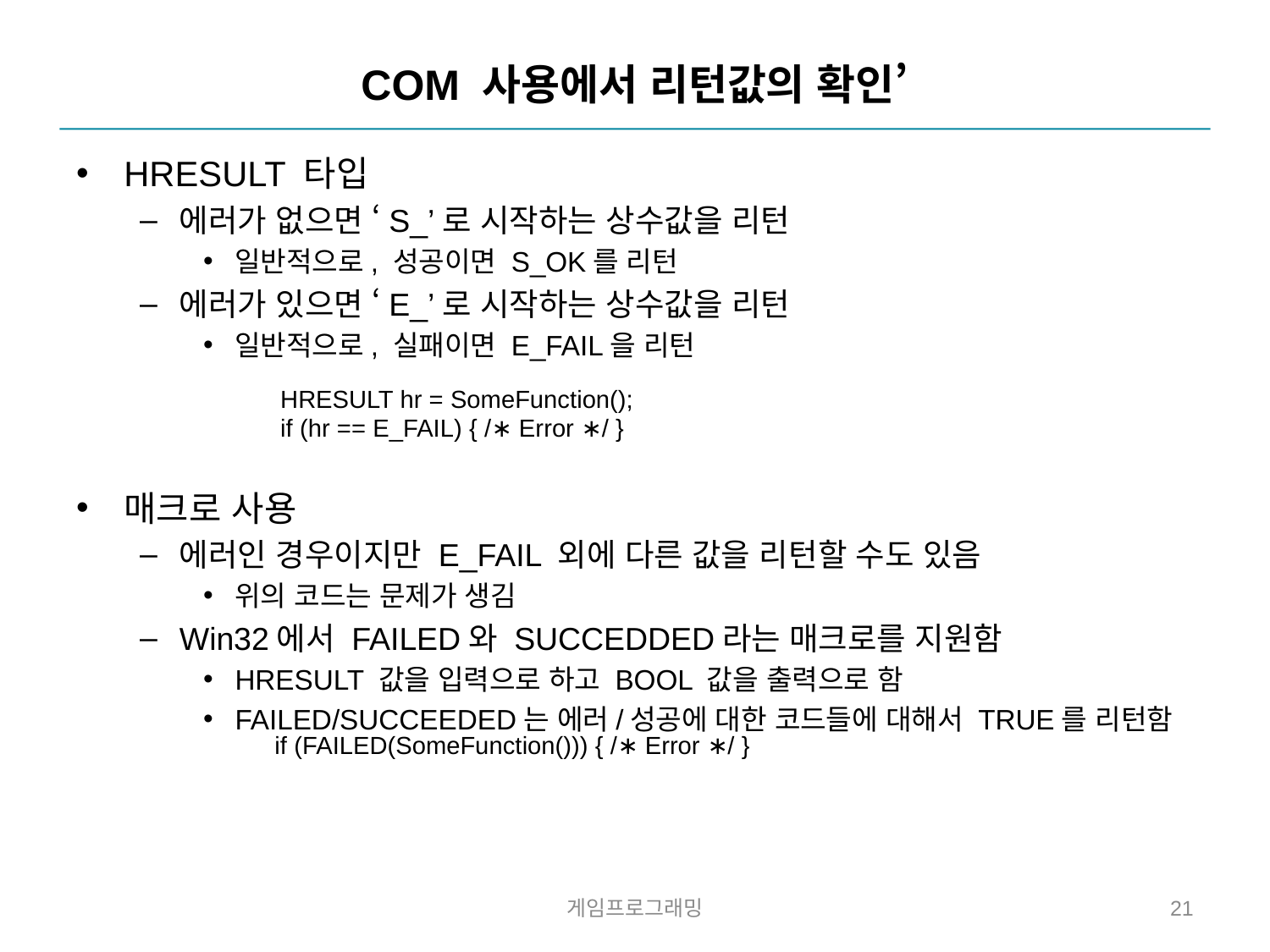

# COM 사용에서 리턴값의 확인’
HRESULT 타입
에러가 없으면 ‘S_’로 시작하는 상수값을 리턴
일반적으로, 성공이면 S_OK를 리턴
에러가 있으면 ‘E_’로 시작하는 상수값을 리턴
일반적으로, 실패이면 E_FAIL을 리턴

매크로 사용
에러인 경우이지만 E_FAIL 외에 다른 값을 리턴할 수도 있음
위의 코드는 문제가 생김
Win32에서 FAILED와 SUCCEDDED라는 매크로를 지원함
HRESULT 값을 입력으로 하고 BOOL 값을 출력으로 함
FAILED/SUCCEEDED는 에러/성공에 대한 코드들에 대해서 TRUE를 리턴함

HRESULT hr = SomeFunction();
if (hr == E_FAIL) { /∗ Error ∗/ }
if (FAILED(SomeFunction())) { /∗ Error ∗/ }
게임프로그래밍
21